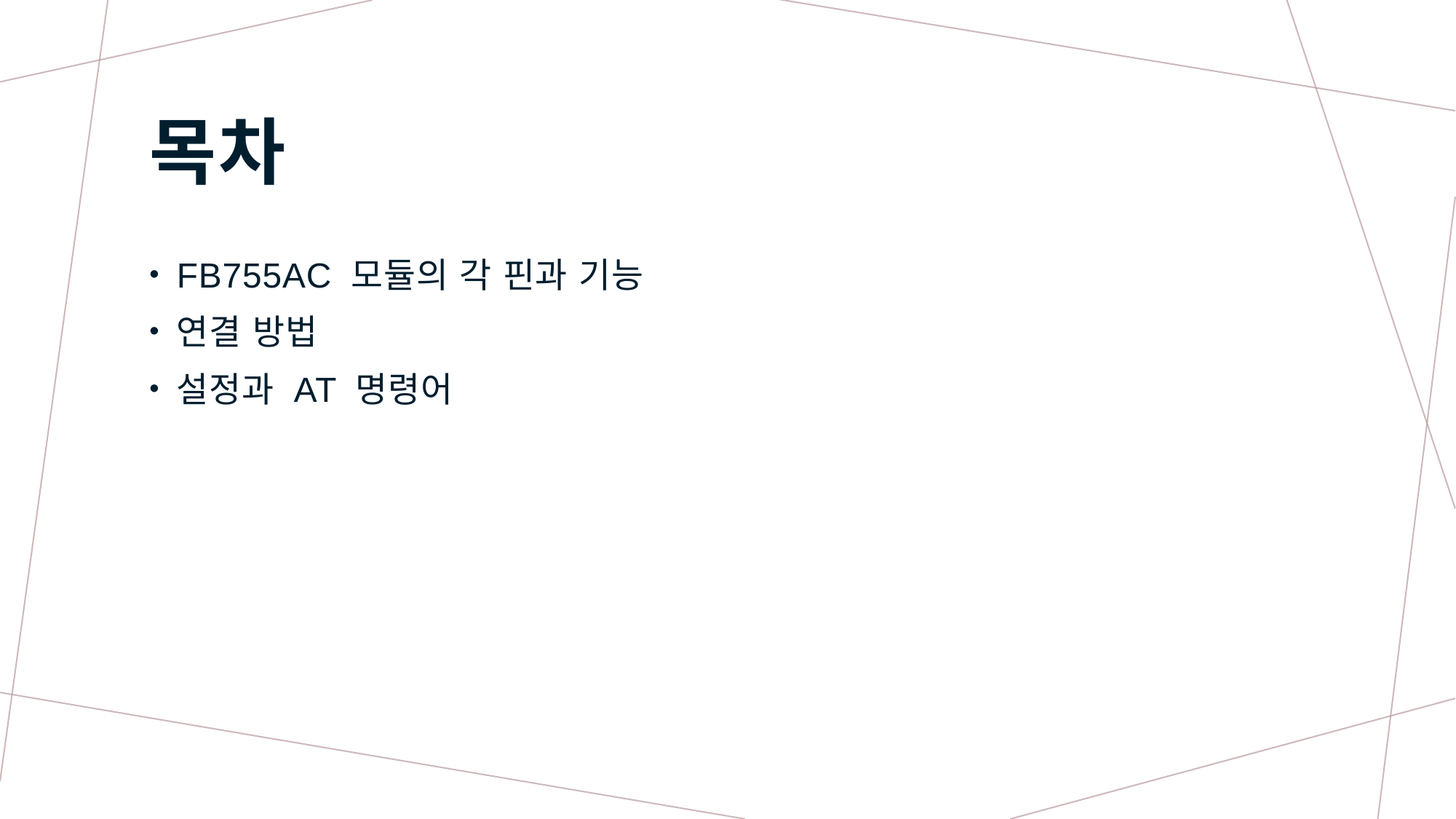

# 목차
FB755AC 모듈의 각 핀과 기능
연결 방법
설정과 AT 명령어